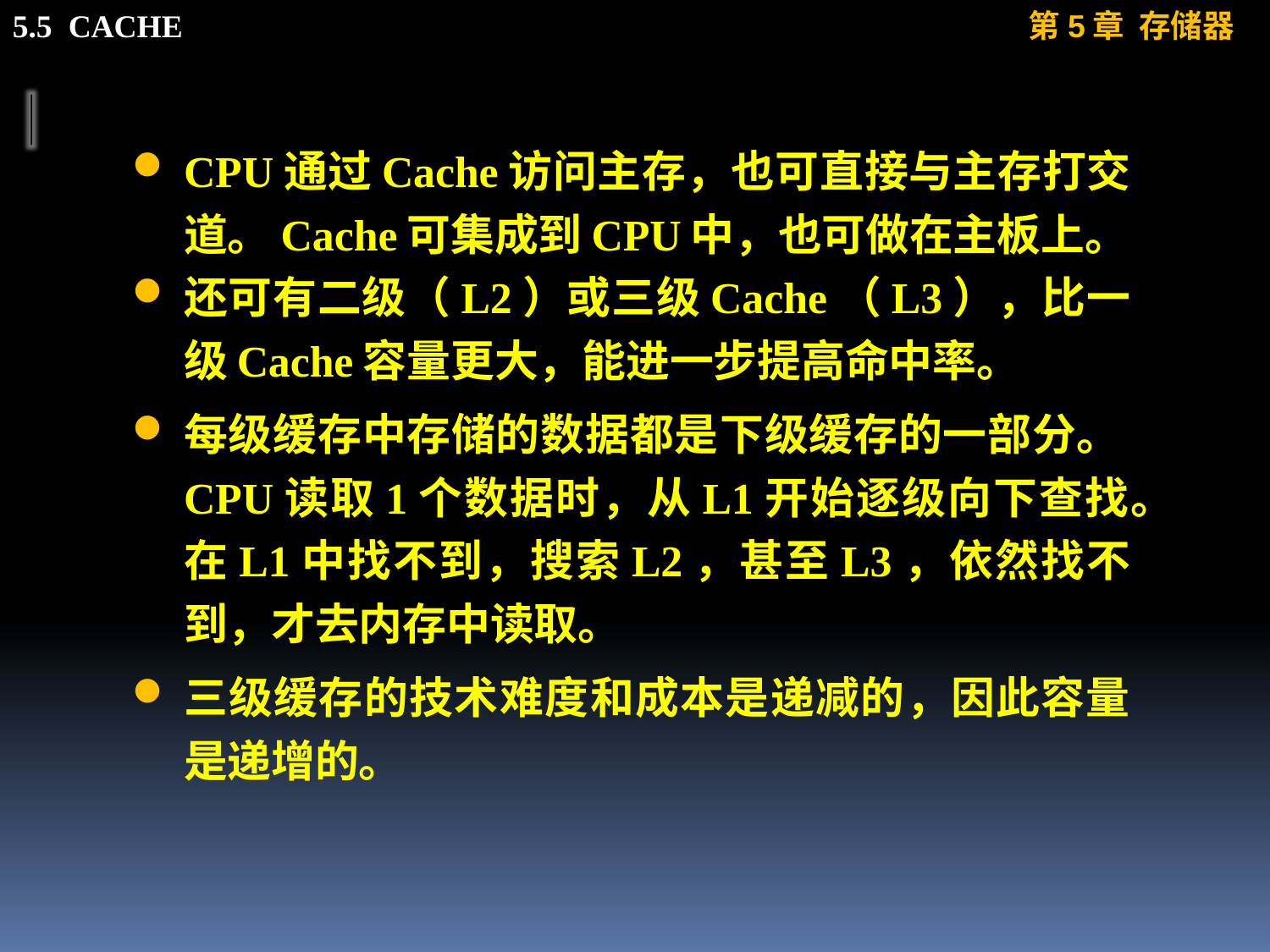

CPU通过Cache访问主存，也可直接与主存打交道。Cache可集成到CPU中，也可做在主板上。
还可有二级（L2）或三级Cache（L3），比一级Cache容量更大，能进一步提高命中率。
每级缓存中存储的数据都是下级缓存的一部分。CPU读取1个数据时，从L1开始逐级向下查找。在L1中找不到，搜索L2，甚至L3，依然找不到，才去内存中读取。
三级缓存的技术难度和成本是递减的，因此容量是递增的。